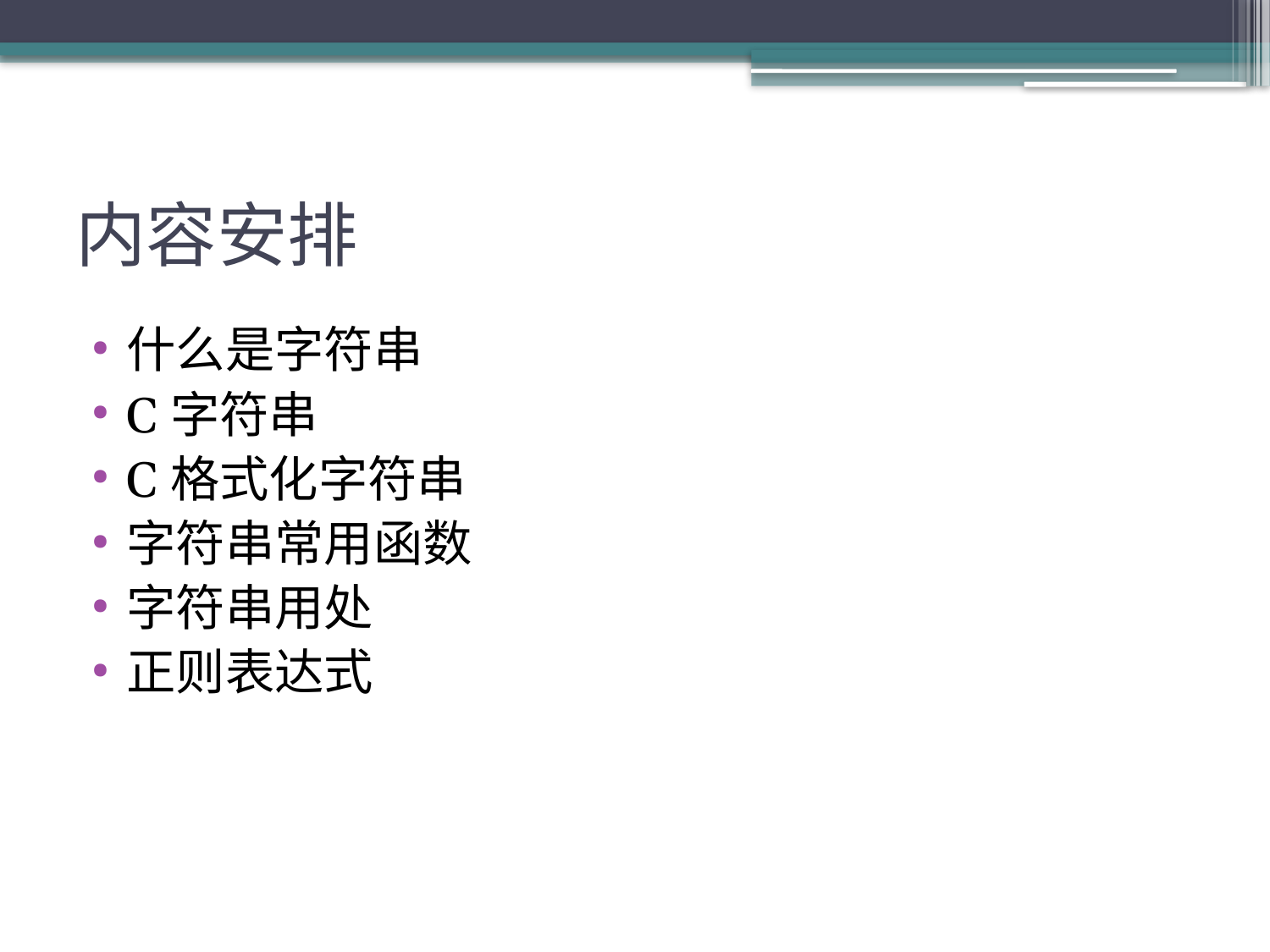

# 内容安排
什么是字符串
C字符串
C格式化字符串
字符串常用函数
字符串用处
正则表达式